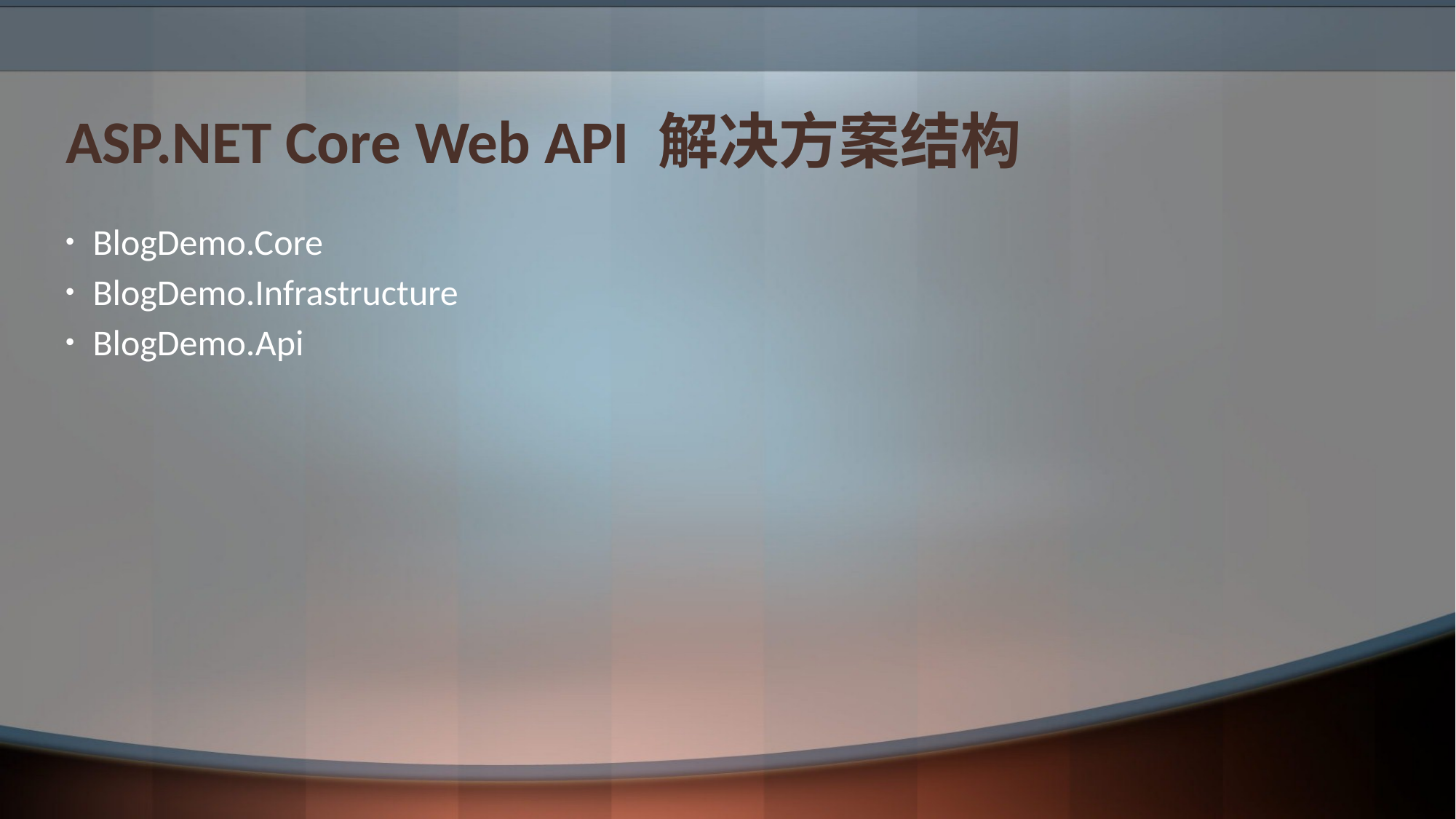

# ASP.NET Core Web API 解决方案结构
BlogDemo.Core
BlogDemo.Infrastructure
BlogDemo.Api